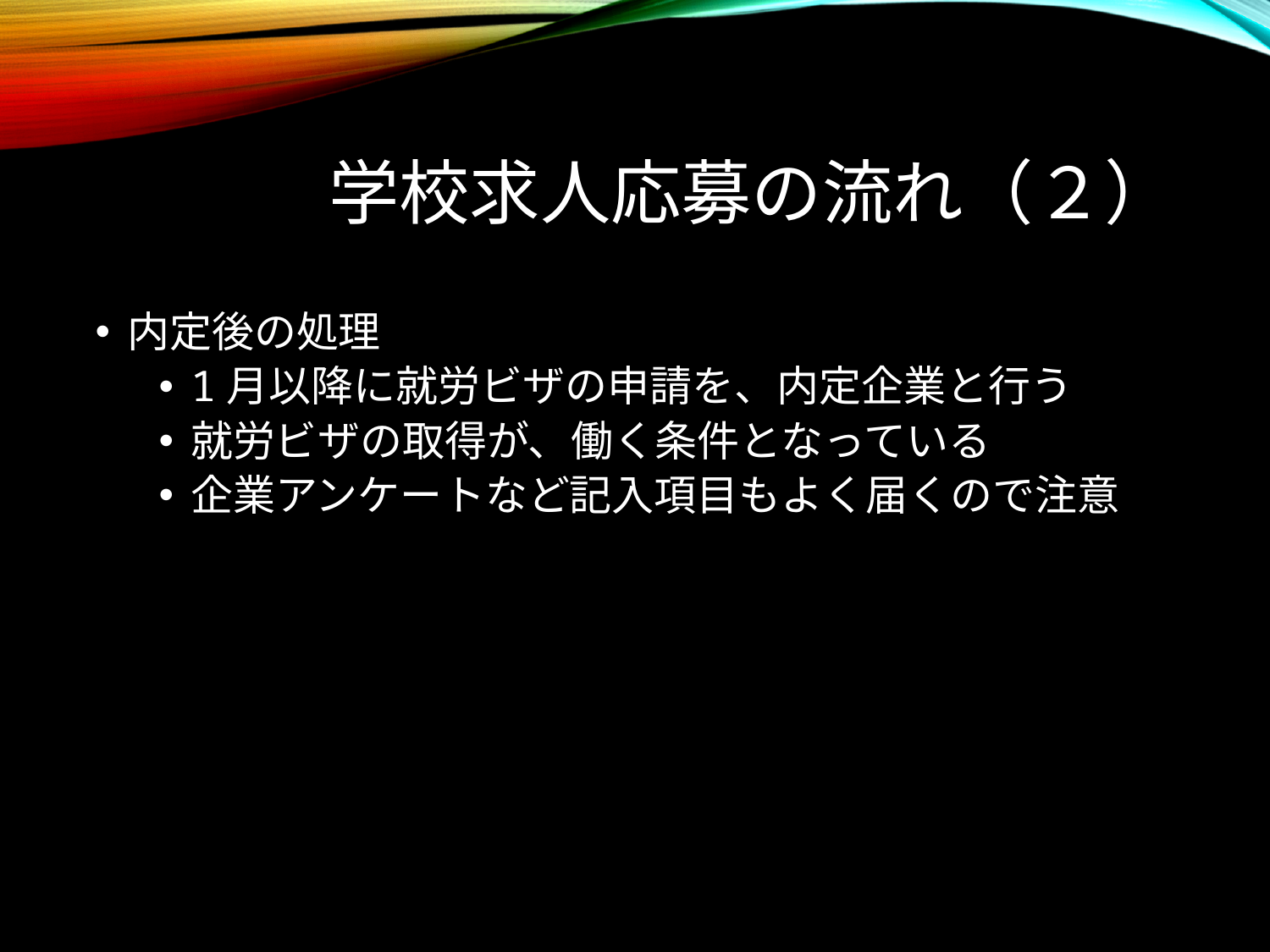

# 学校求人応募の流れ（２）
内定後の処理
1月以降に就労ビザの申請を、内定企業と行う
就労ビザの取得が、働く条件となっている
企業アンケートなど記入項目もよく届くので注意